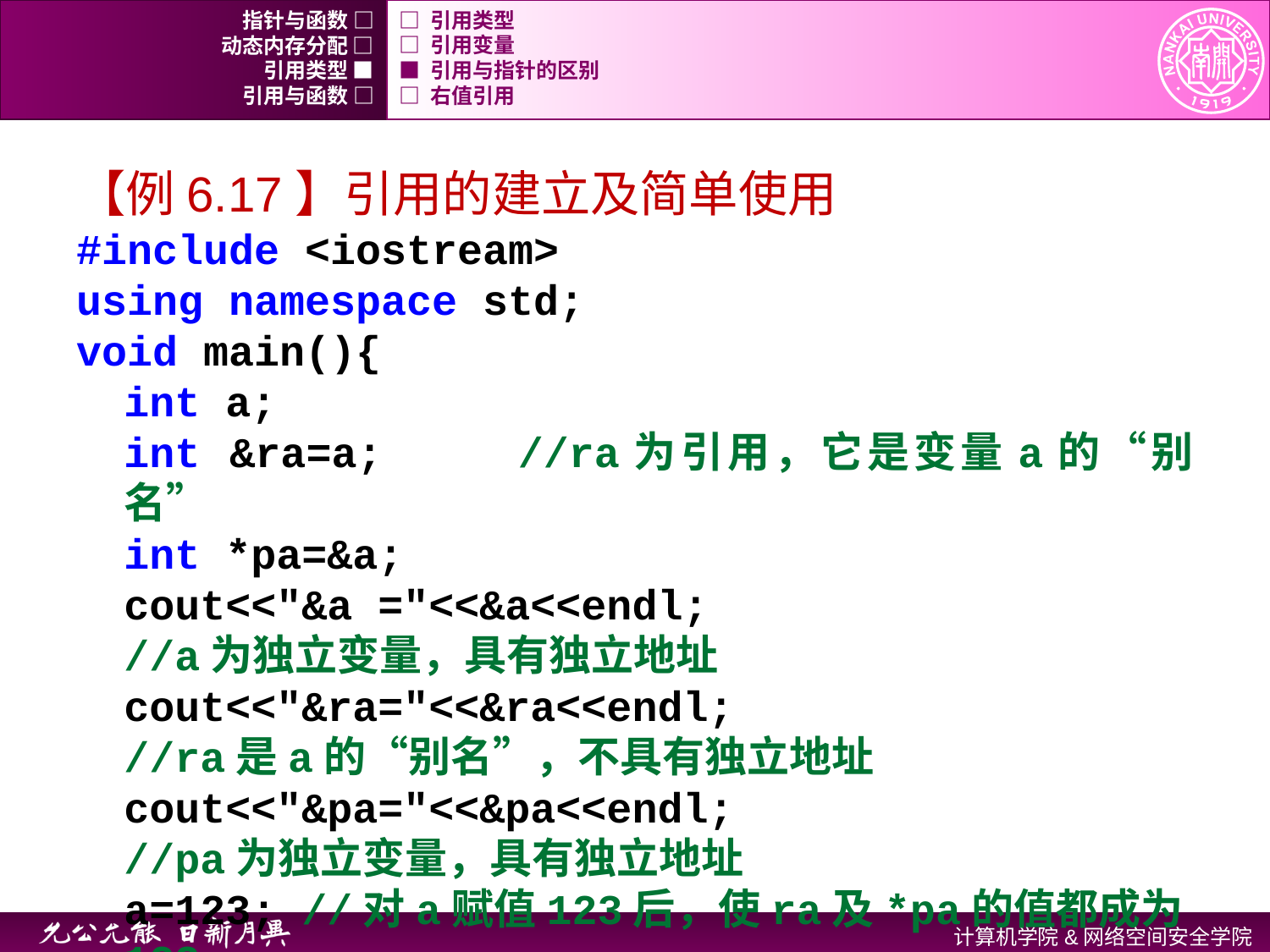

指针与函数 □
□ 引用类型
动态内存分配 □
□ 引用变量
引用类型 ■
■ 引用与指针的区别
引用与函数 □
□ 右值引用
【例6.17】引用的建立及简单使用
#include <iostream>
using namespace std;
void main(){
	int a;
	int &ra=a;  	//ra为引用，它是变量a的“别名”
	int *pa=&a;
	cout<<"&a ="<<&a<<endl;
	//a为独立变量，具有独立地址
	cout<<"&ra="<<&ra<<endl;
	//ra是a的“别名”，不具有独立地址
	cout<<"&pa="<<&pa<<endl;
	//pa为独立变量，具有独立地址
	a=123; //对a赋值123后，使ra及*pa的值都成为123